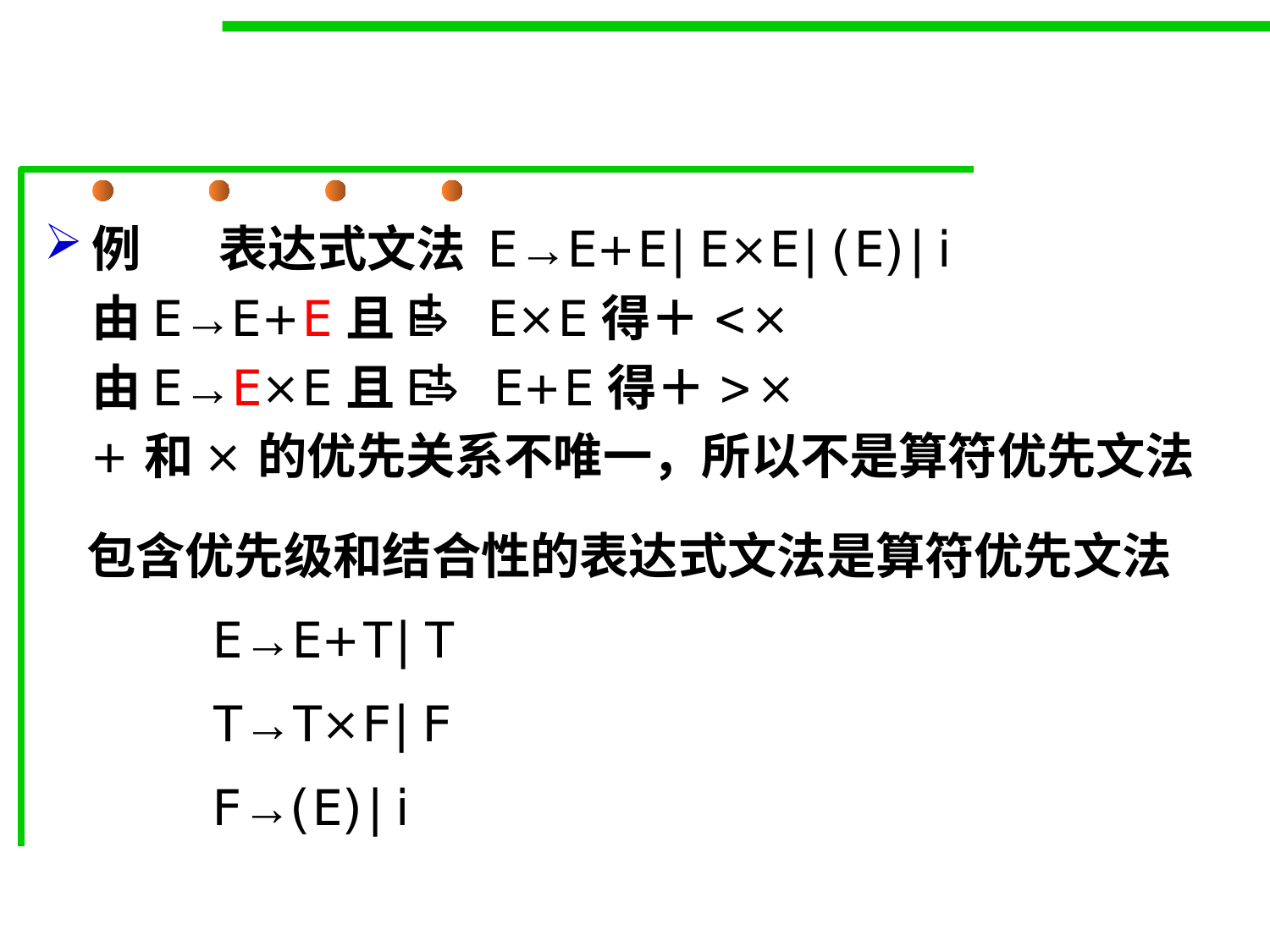

例 	表达式文法 E→E+E|E×E|(E)|i
	由E→E+E且E    E×E得＋<×
	由E→E×E且E    E+E得＋>×
	+和×的优先关系不唯一，所以不是算符优先文法

+
⇒
+
⇒
包含优先级和结合性的表达式文法是算符优先文法
	E→E+T|T
	T→T×F|F
	F→(E)|i